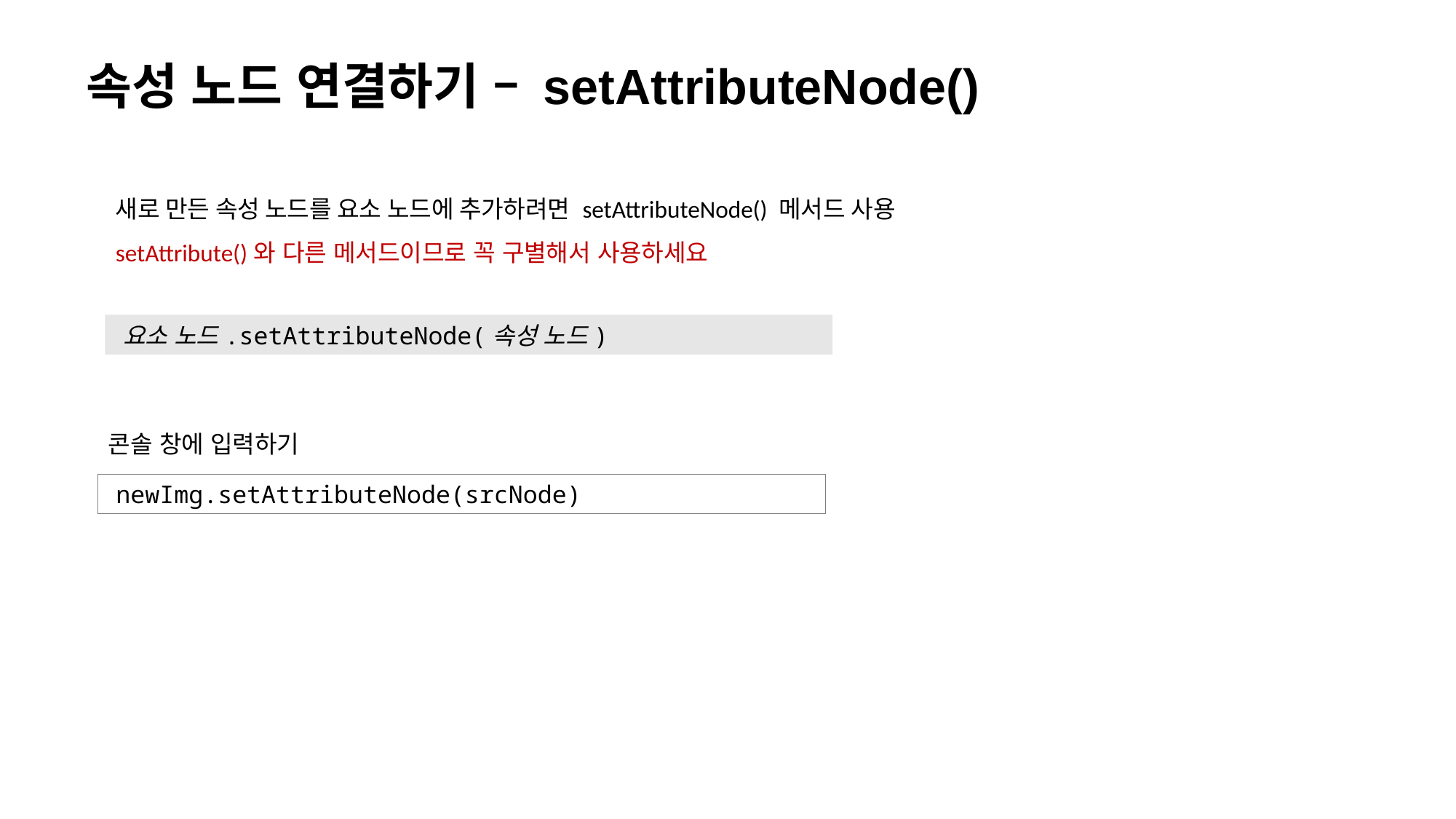

# 속성 노드 연결하기 – setAttributeNode()
새로 만든 속성 노드를 요소 노드에 추가하려면 setAttributeNode() 메서드 사용
setAttribute()와 다른 메서드이므로 꼭 구별해서 사용하세요
요소 노드.setAttributeNode(속성 노드)
콘솔 창에 입력하기
newImg.setAttributeNode(srcNode)